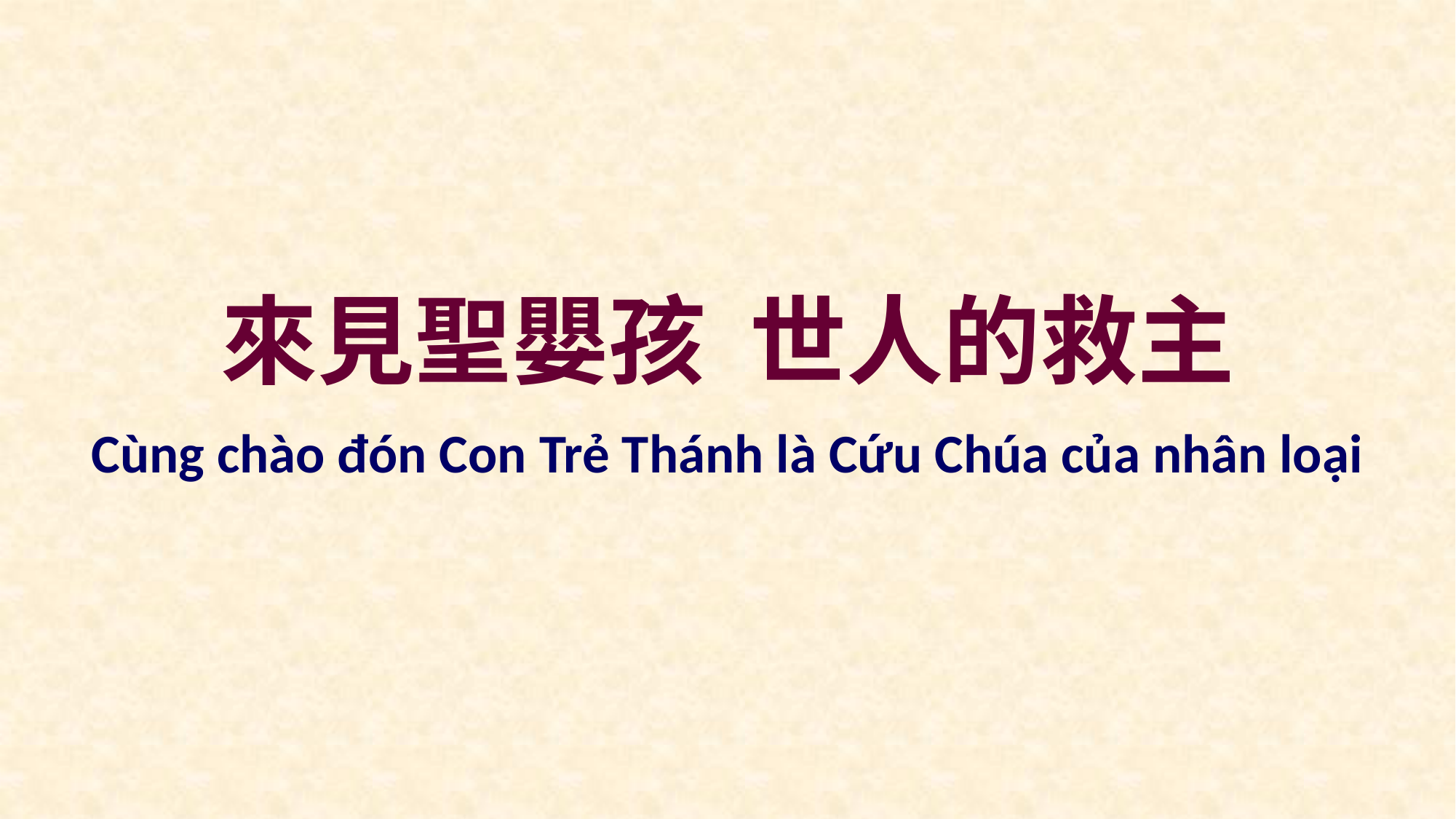

來見聖嬰孩  世人的救主
Cùng chào đón Con Trẻ Thánh là Cứu Chúa của nhân loại